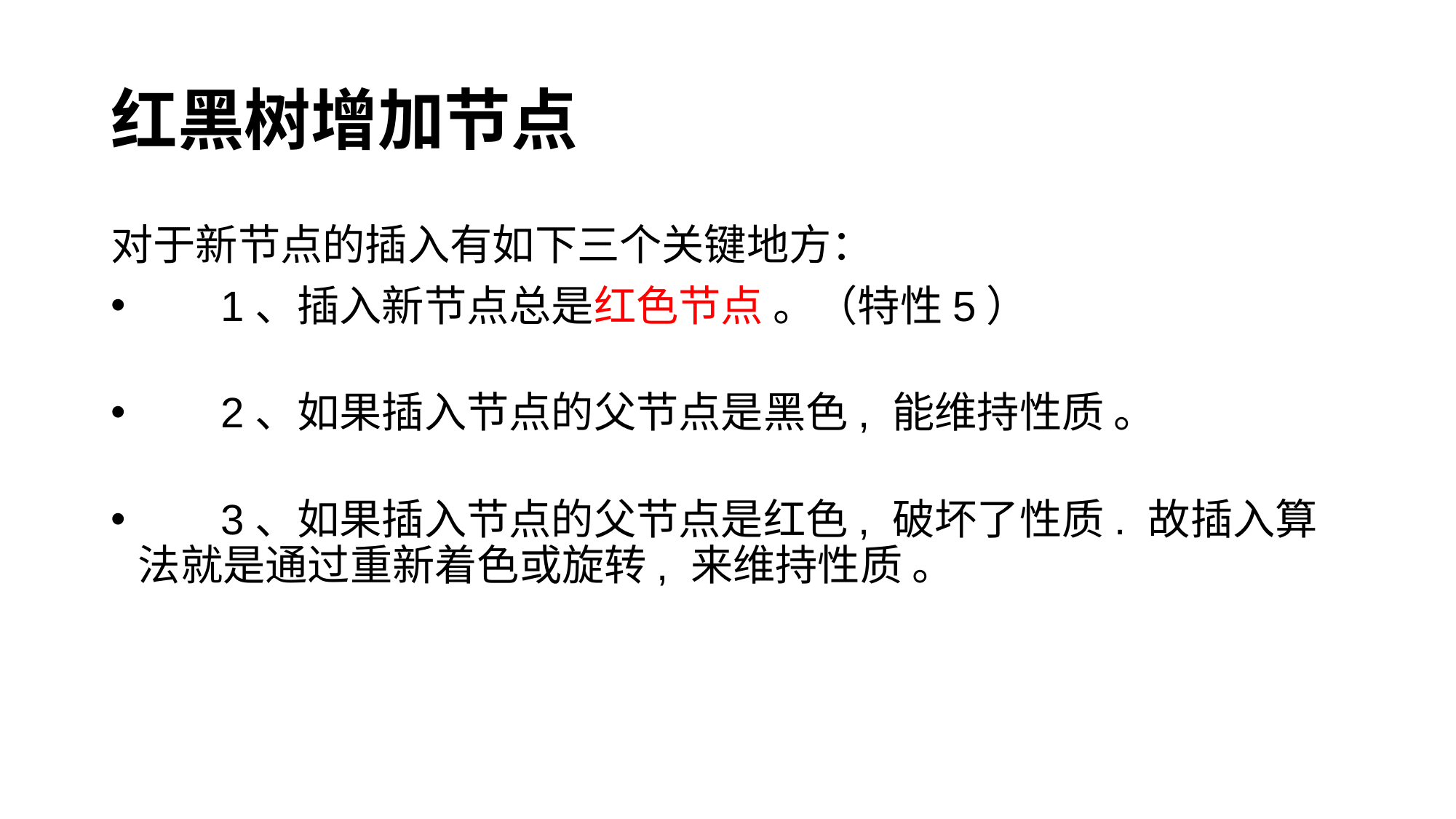

# 红黑树增加节点
对于新节点的插入有如下三个关键地方：
       1、插入新节点总是红色节点 。（特性5）
       2、如果插入节点的父节点是黑色, 能维持性质 。
       3、如果插入节点的父节点是红色, 破坏了性质. 故插入算法就是通过重新着色或旋转, 来维持性质 。